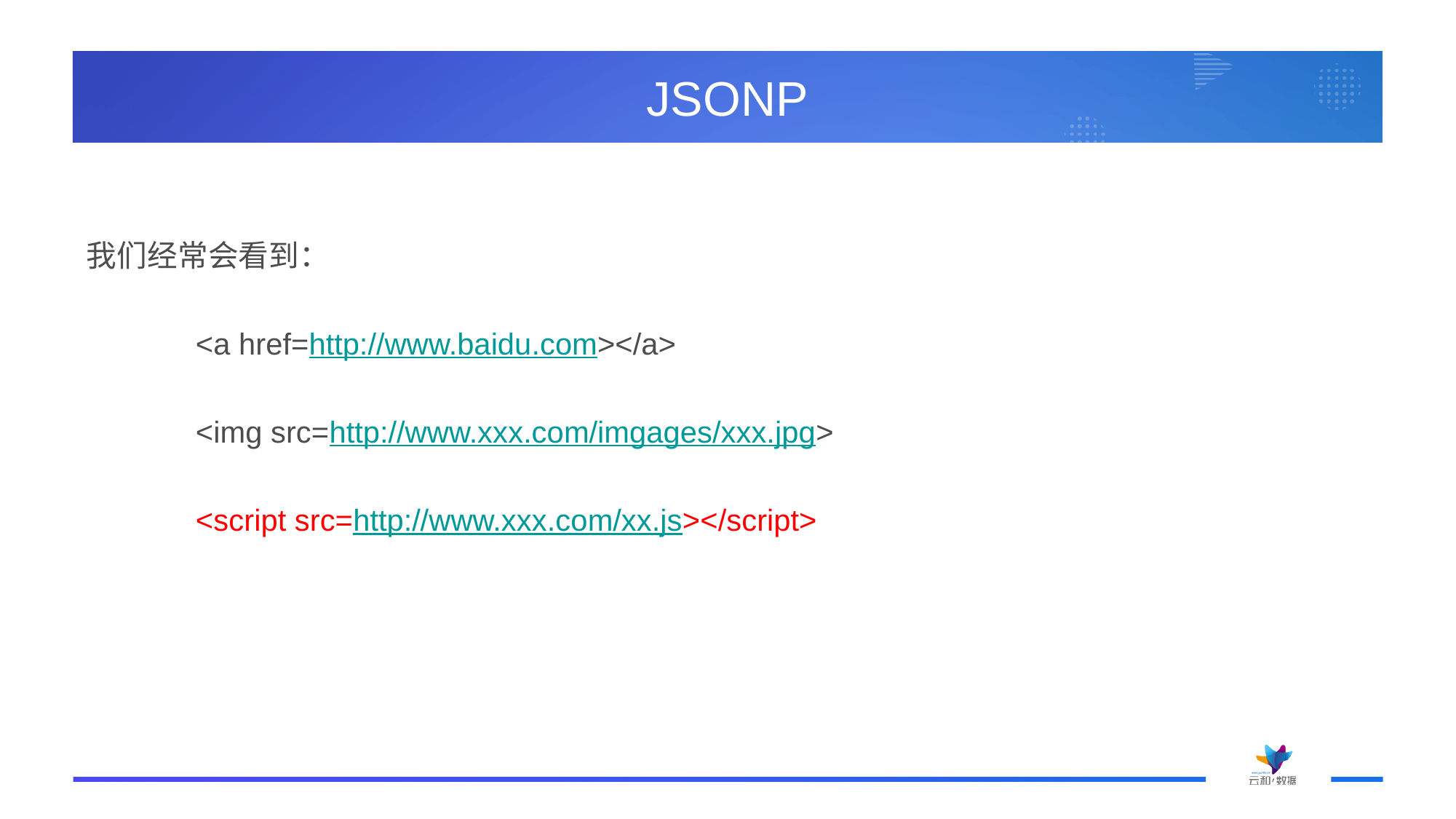

# JSONP

我们经常会看到：

	<a href=http://www.baidu.com></a>

	<img src=http://www.xxx.com/imgages/xxx.jpg>

	<script src=http://www.xxx.com/xx.js></script>